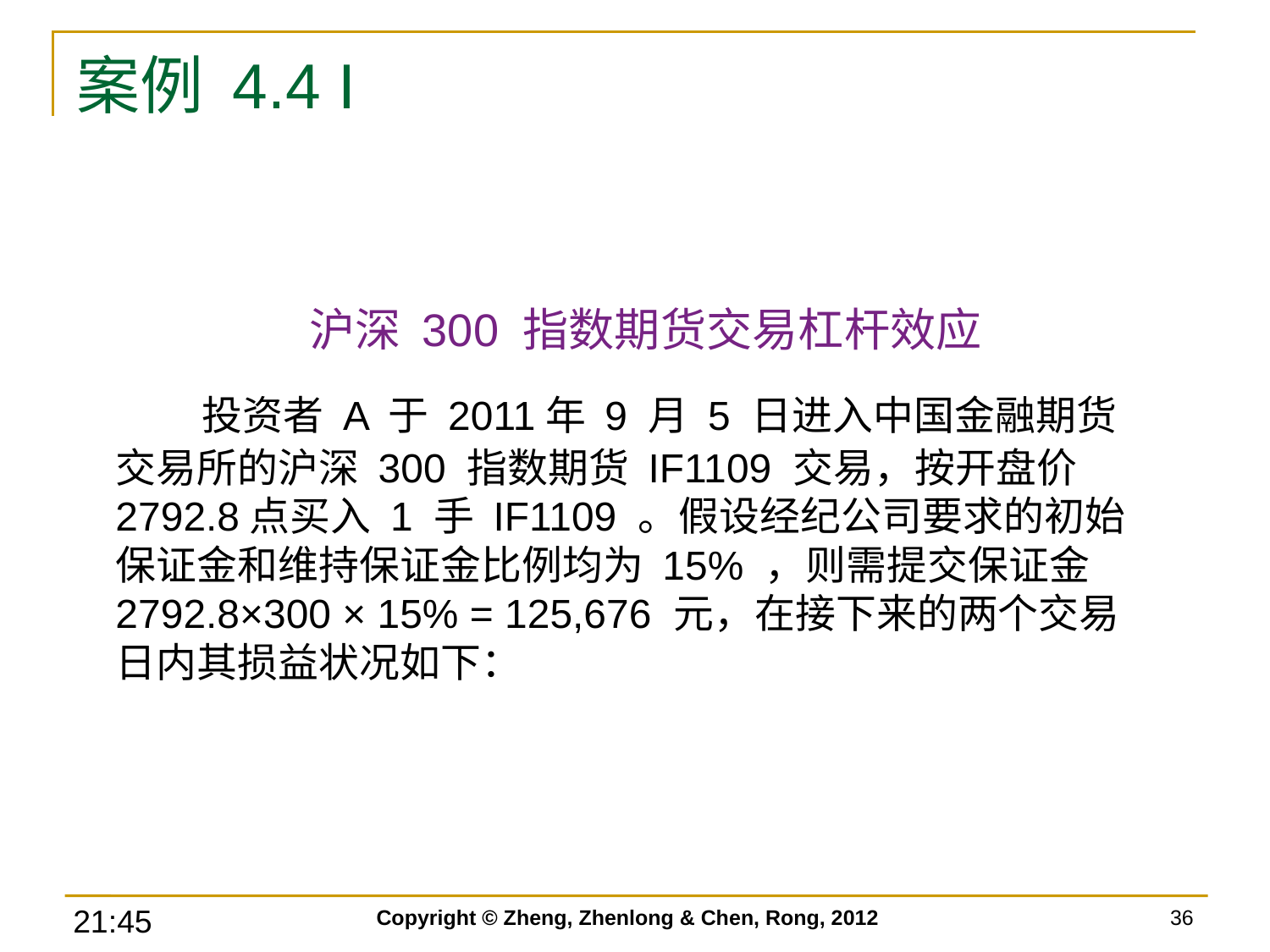

# 案例 4.4 I

     沪深 300 指数期货交易杠杆效应
         投资者 A 于 2011年 9 月 5 日进入中国金融期货交易所的沪深 300 指数期货 IF1109 交易，按开盘价2792.8点买入 1 手 IF1109 。假设经纪公司要求的初始保证金和维持保证金比例均为 15% ，则需提交保证金 2792.8×300 × 15% = 125,676 元，在接下来的两个交易日内其损益状况如下：
Copyright © Zheng, Zhenlong & Chen, Rong, 2012
36